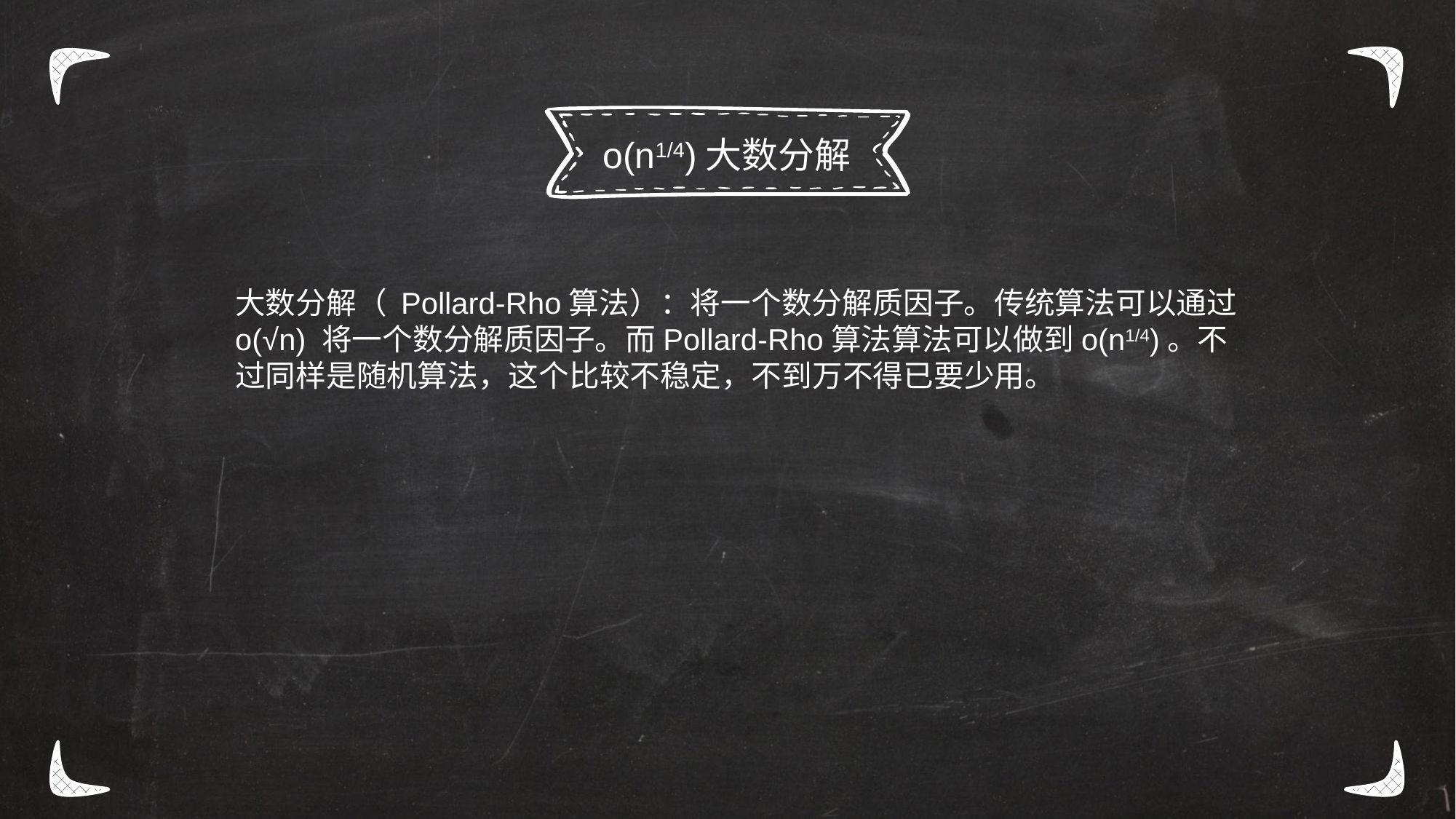

o(n1/4)大数分解
大数分解（ Pollard-Rho算法）：将一个数分解质因子。传统算法可以通过 o(√n) 将一个数分解质因子。而Pollard-Rho算法算法可以做到o(n1/4)。不过同样是随机算法，这个比较不稳定，不到万不得已要少用。